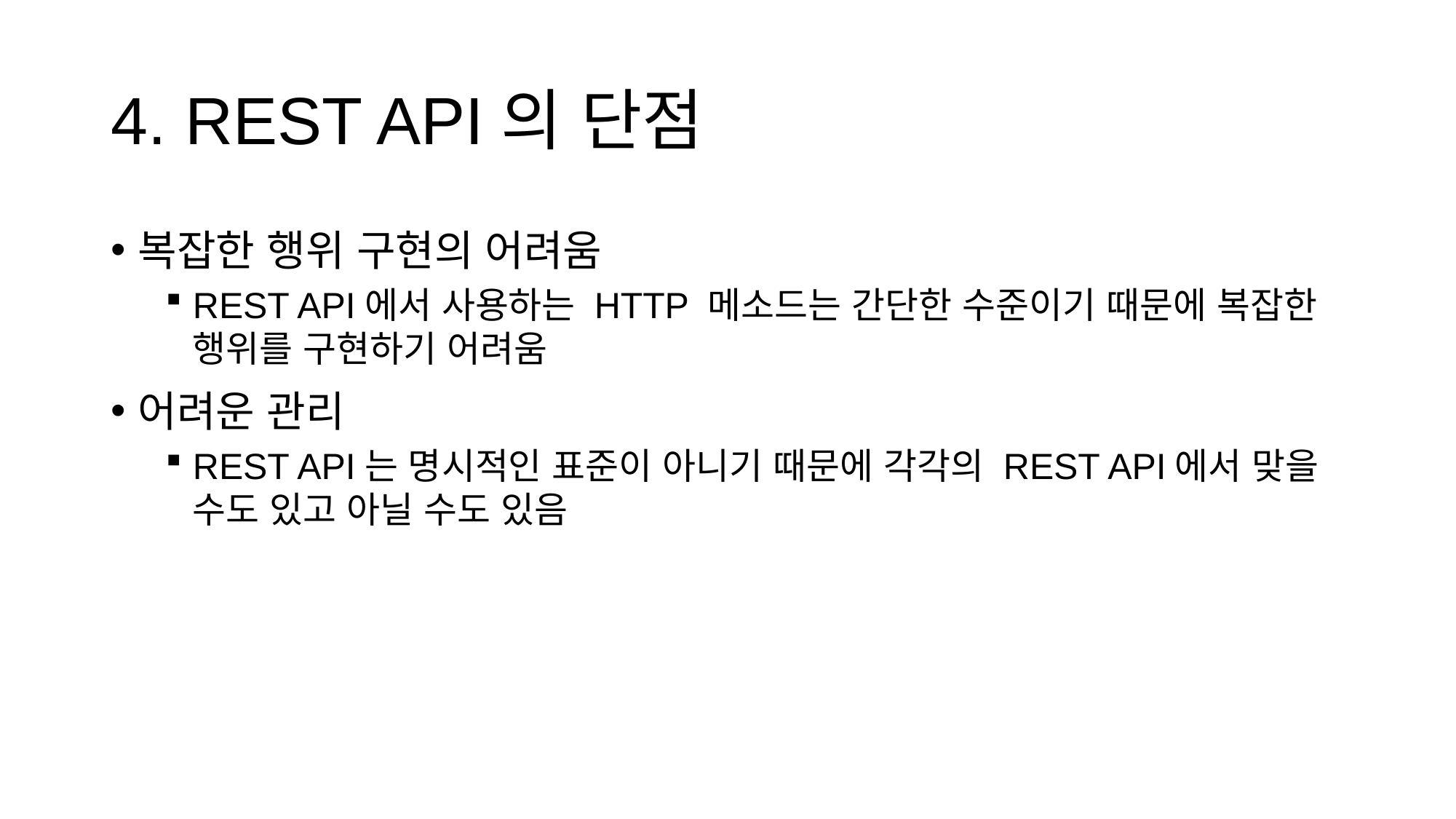

# 4. REST API의 단점
복잡한 행위 구현의 어려움
REST API에서 사용하는 HTTP 메소드는 간단한 수준이기 때문에 복잡한 행위를 구현하기 어려움
어려운 관리
REST API는 명시적인 표준이 아니기 때문에 각각의 REST API에서 맞을 수도 있고 아닐 수도 있음